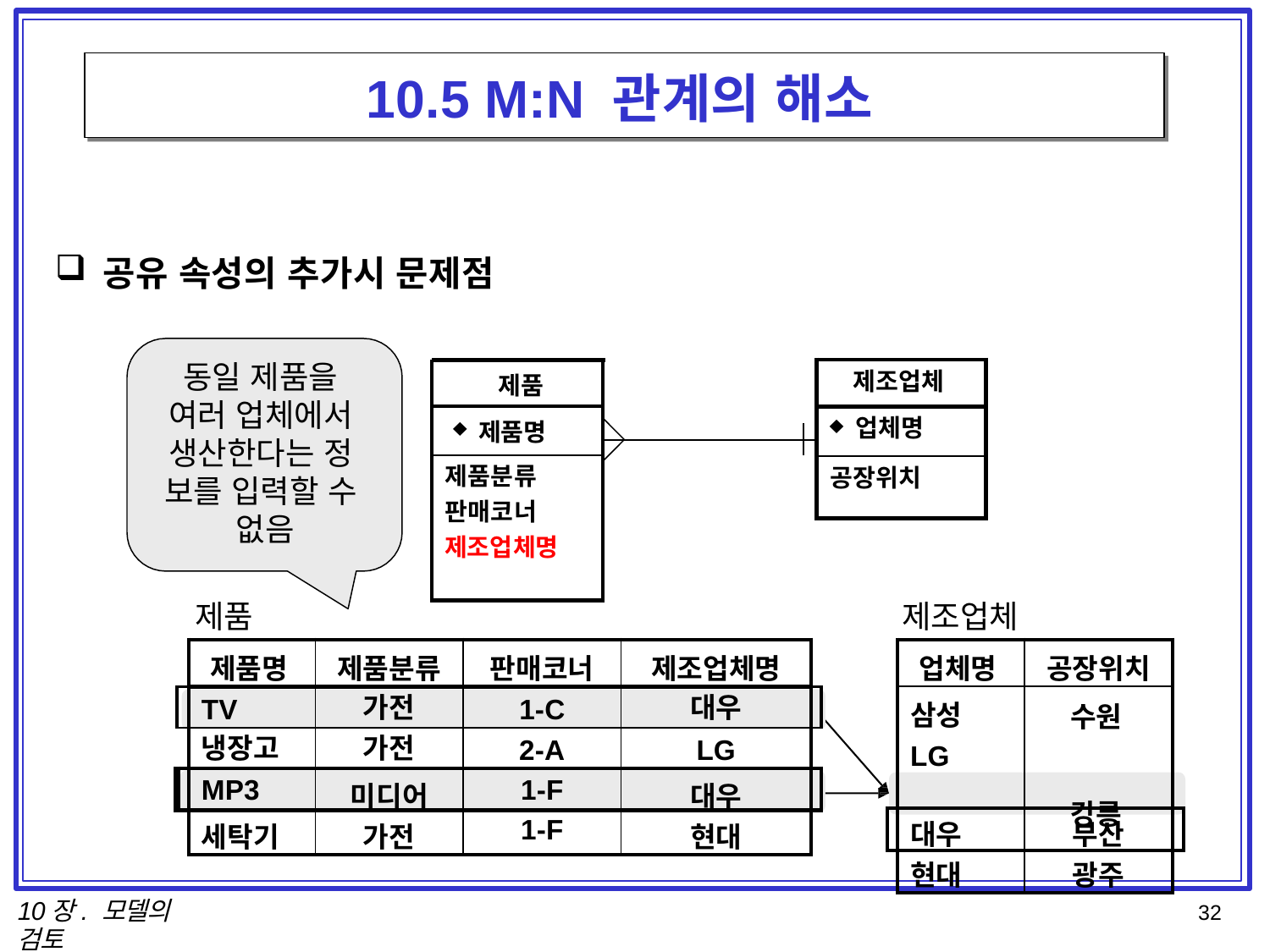

# 10.5 M:N 관계의 해소
공유 속성의 추가시 문제점

동일 제품을  여러 업체에서  생산한다는 정  보를 입력할 수  없음

| 제품 |
| --- |
| 제품명 |
| 제품분류 판매코너 제조업체명 |

제조업체
업체명

공장위치
제품
제조업체
|  | 제품명 | 제품분류 | 판매코너 | 제조업체명 |  |
| --- | --- | --- | --- | --- | --- |
|  | TV | 가전 | 1-C | 대우 |  |
|  | 냉장고 | 가전 | 2-A | LG |  |
|  | MP3 | 미디어 | 1-F | 대우 |  |
|  | 세탁기 | 가전 | 1-F | 현대 |  |
|  | 업체명 | 공장위치 |  |
| --- | --- | --- | --- |
|  | 삼성 LG | 수원 강릉 |  |
|  | 대우 | 부산 |  |
|  | 현대 | 광주 |  |

10장. 모델의 검토
32